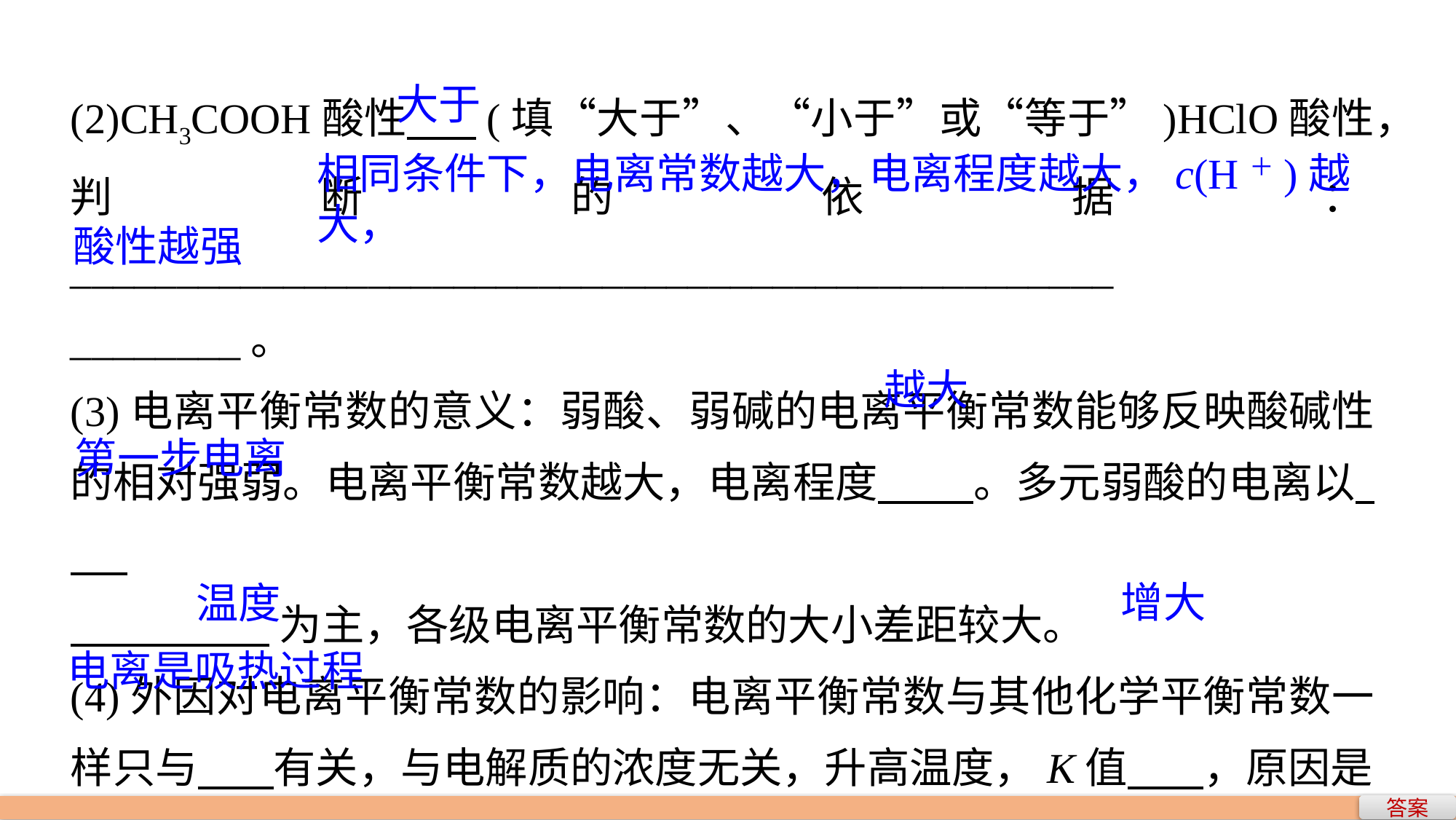

(2)CH3COOH酸性       (填“大于”、“小于”或“等于”)HClO酸性，判断的依据：_________________________________________________
________。
(3)电离平衡常数的意义：弱酸、弱碱的电离平衡常数能够反映酸碱性的相对强弱。电离平衡常数越大，电离程度          。多元弱酸的电离以
                     为主，各级电离平衡常数的大小差距较大。
(4)外因对电离平衡常数的影响：电离平衡常数与其他化学平衡常数一样只与        有关，与电解质的浓度无关，升高温度，K值        ，原因是
                            。
大于
相同条件下，电离常数越大，电离程度越大，c(H＋)越大，
酸性越强
越大
第一步电离
增大
温度
电离是吸热过程
答案